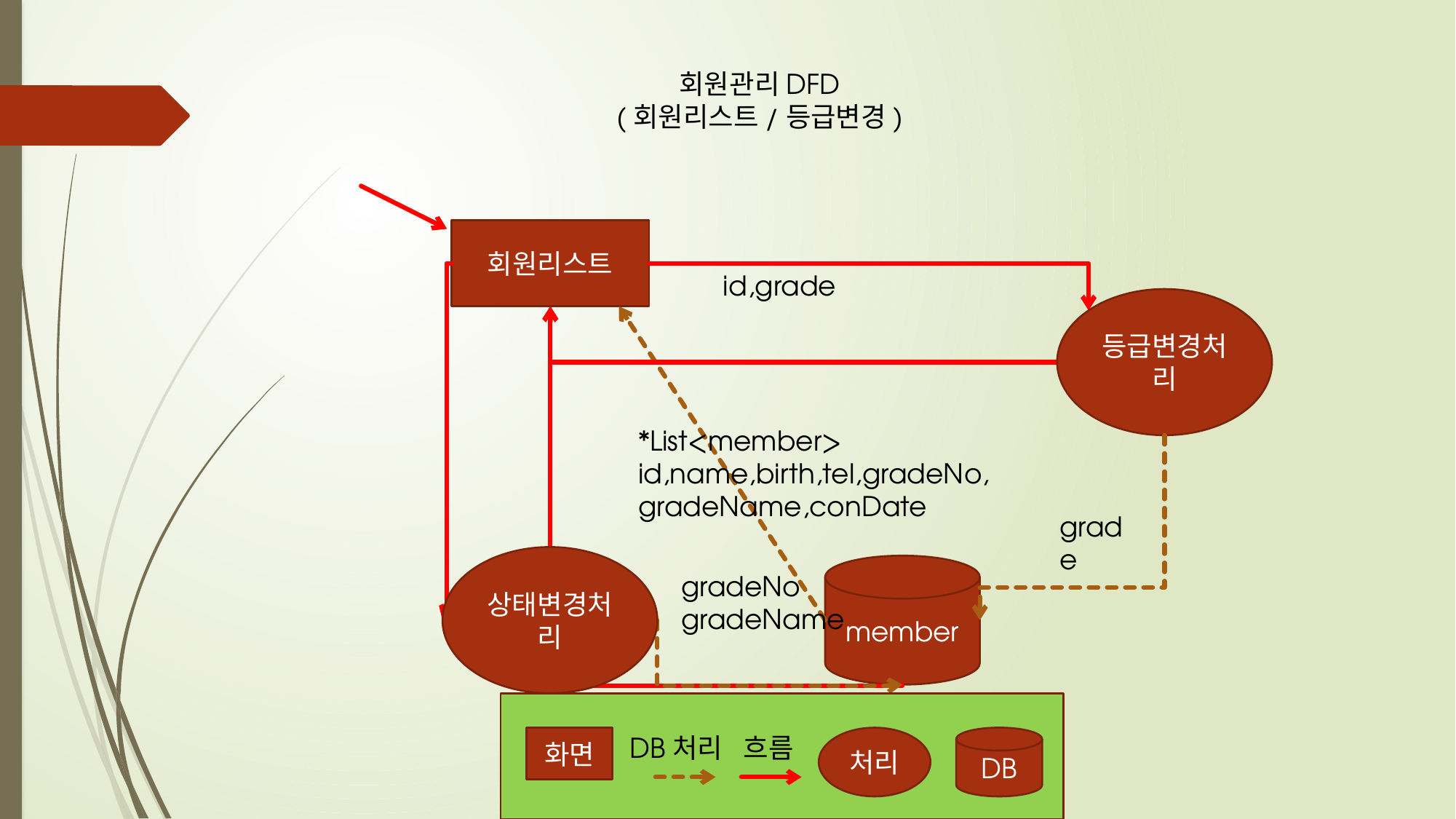

# 회원관리DFD
(회원리스트/등급변경)
회원리스트
 id,grade
등급변경처리
*List<member>
id,name,birth,tel,gradeNo,gradeName,conDate
grade
상태변경처리
member
gradeNo
gradeName

DB처리
흐름
화면
처리
DB